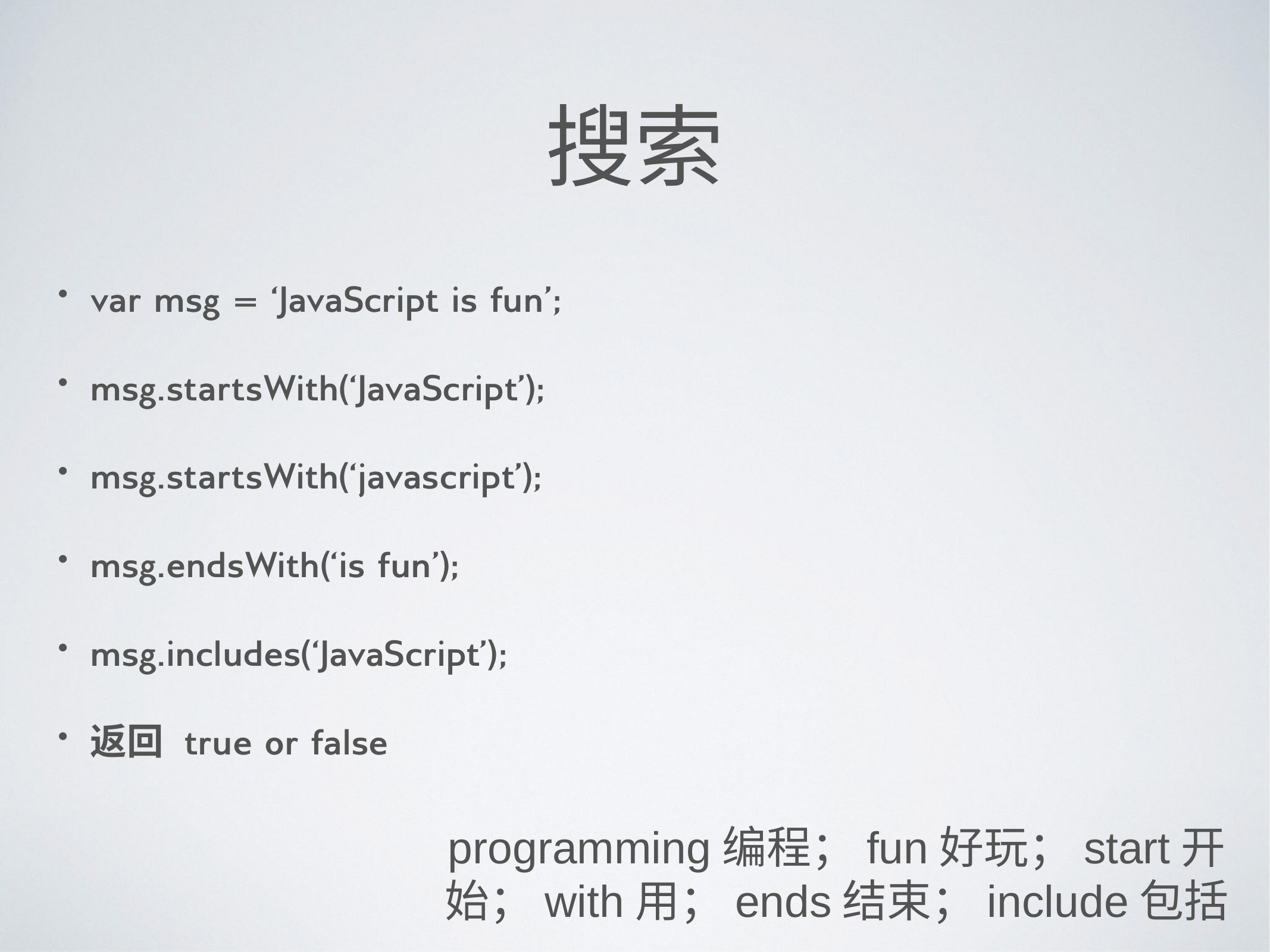

# 搜索
var msg = ‘JavaScript is fun’;
msg.startsWith(‘JavaScript’);
msg.startsWith(‘javascript’);
msg.endsWith(‘is fun’);
msg.includes(‘JavaScript’);
返回 true or false
programming编程；fun好玩；start开始；with用；ends结束；include包括